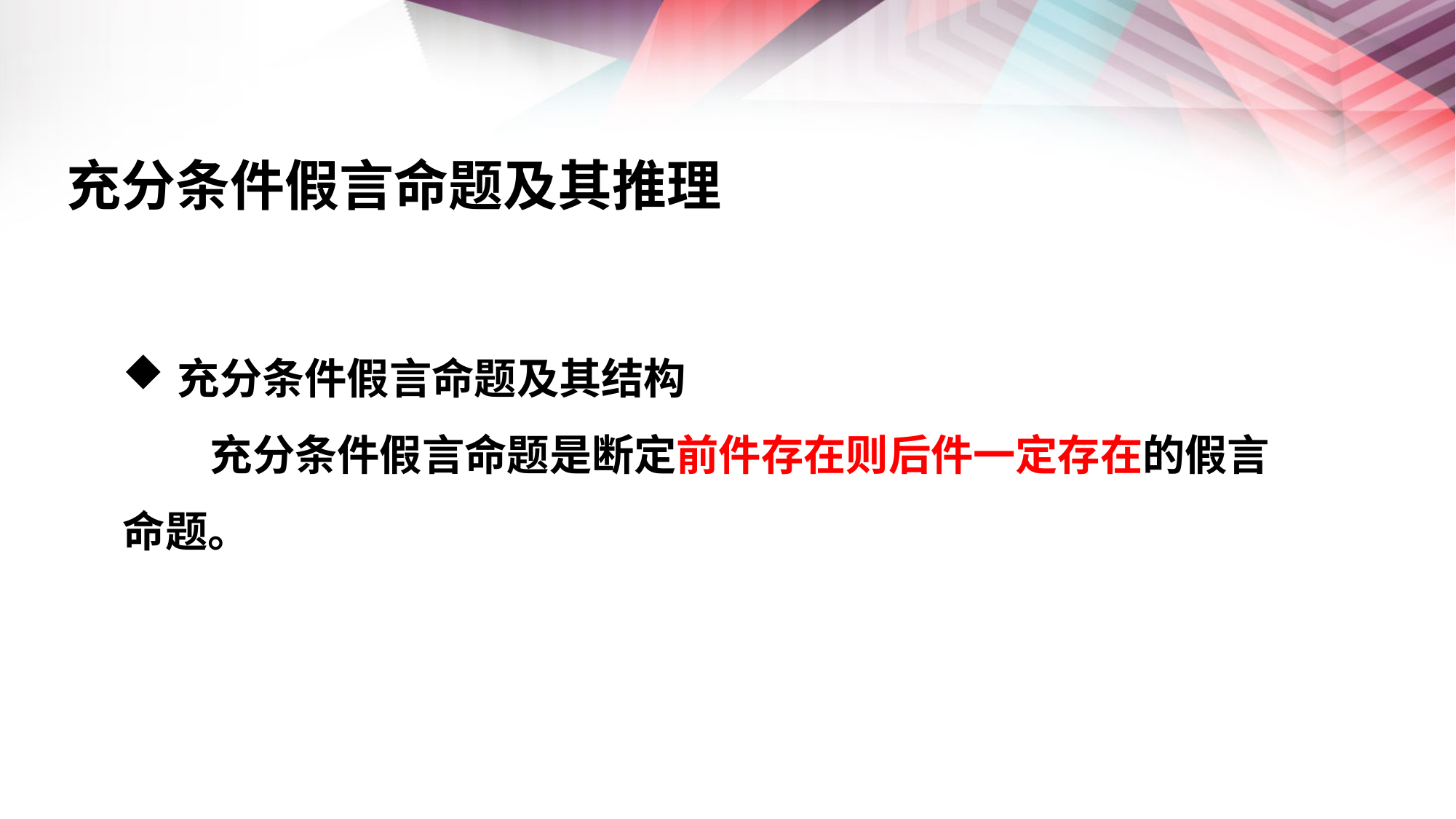

充分条件假言命题及其推理
充分条件假言命题及其结构
        充分条件假言命题是断定前件存在则后件一定存在的假言命题。